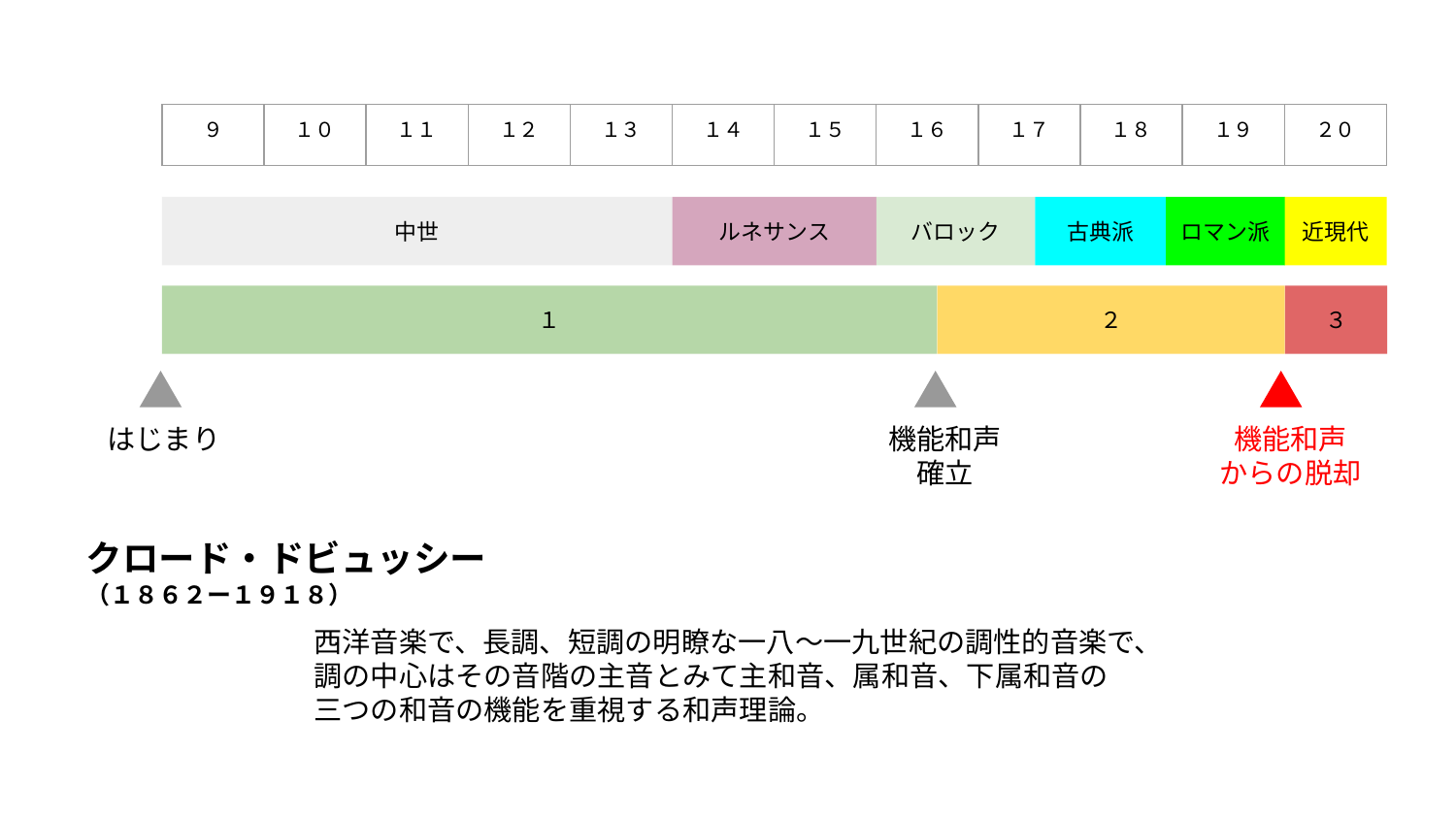

| ９ | １０ | １１ | １２ | １３ | １４ | １５ | １６ | １７ | １８ | １９ | ２０ |
| --- | --- | --- | --- | --- | --- | --- | --- | --- | --- | --- | --- |
中世
ルネサンス
バロック
古典派
ロマン派
近現代
１
２
３

はじまり
機能和声
確立
機能和声
からの脱却
クロード・ドビュッシー
（１８６２ー１９１８）
西洋音楽で、長調、短調の明瞭な一八～一九世紀の調性的音楽で、
調の中心はその音階の主音とみて主和音、属和音、下属和音の
三つの和音の機能を重視する和声理論。